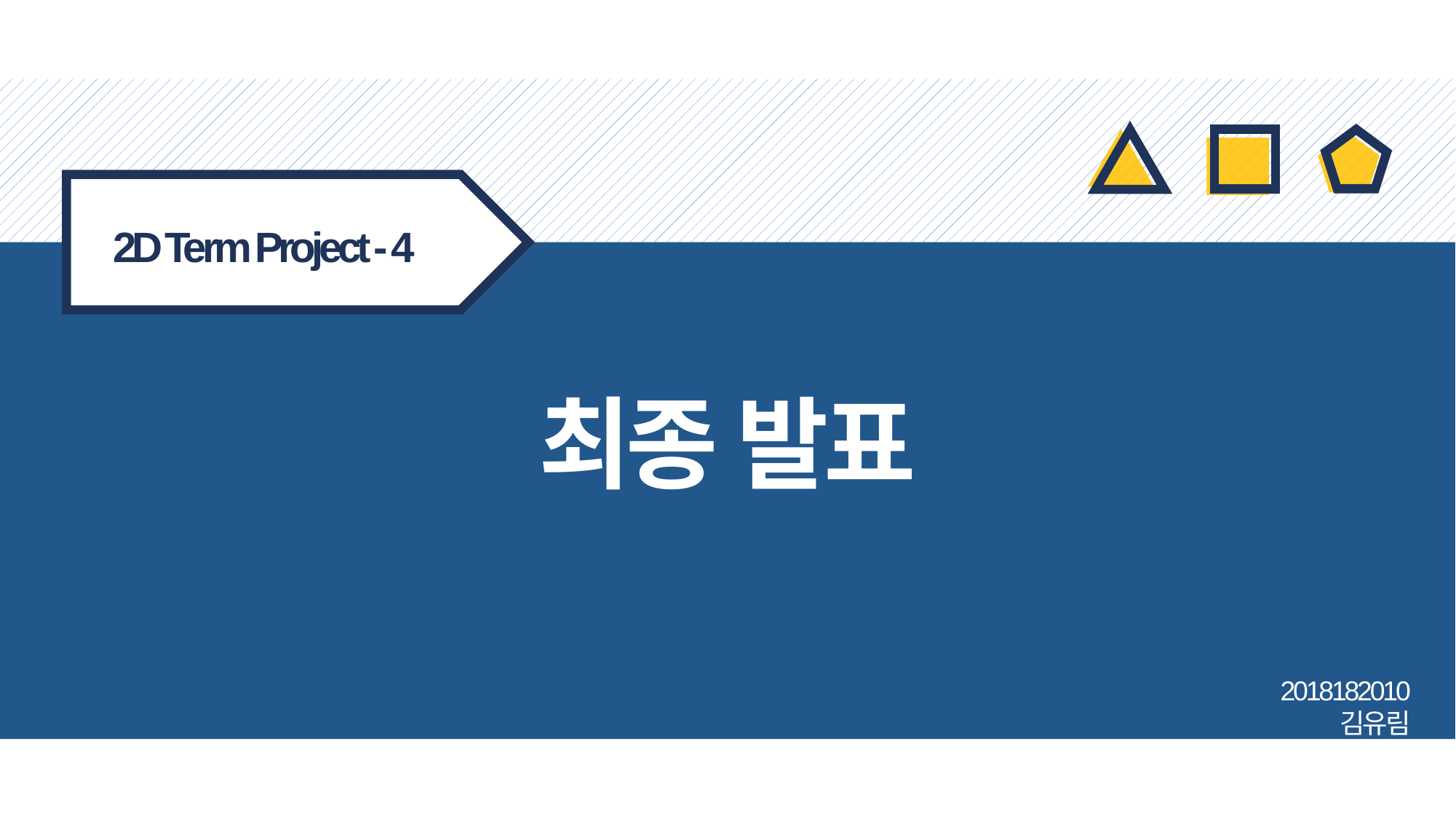

2D Term Project - 4

최종 발표
2018182010
김유림